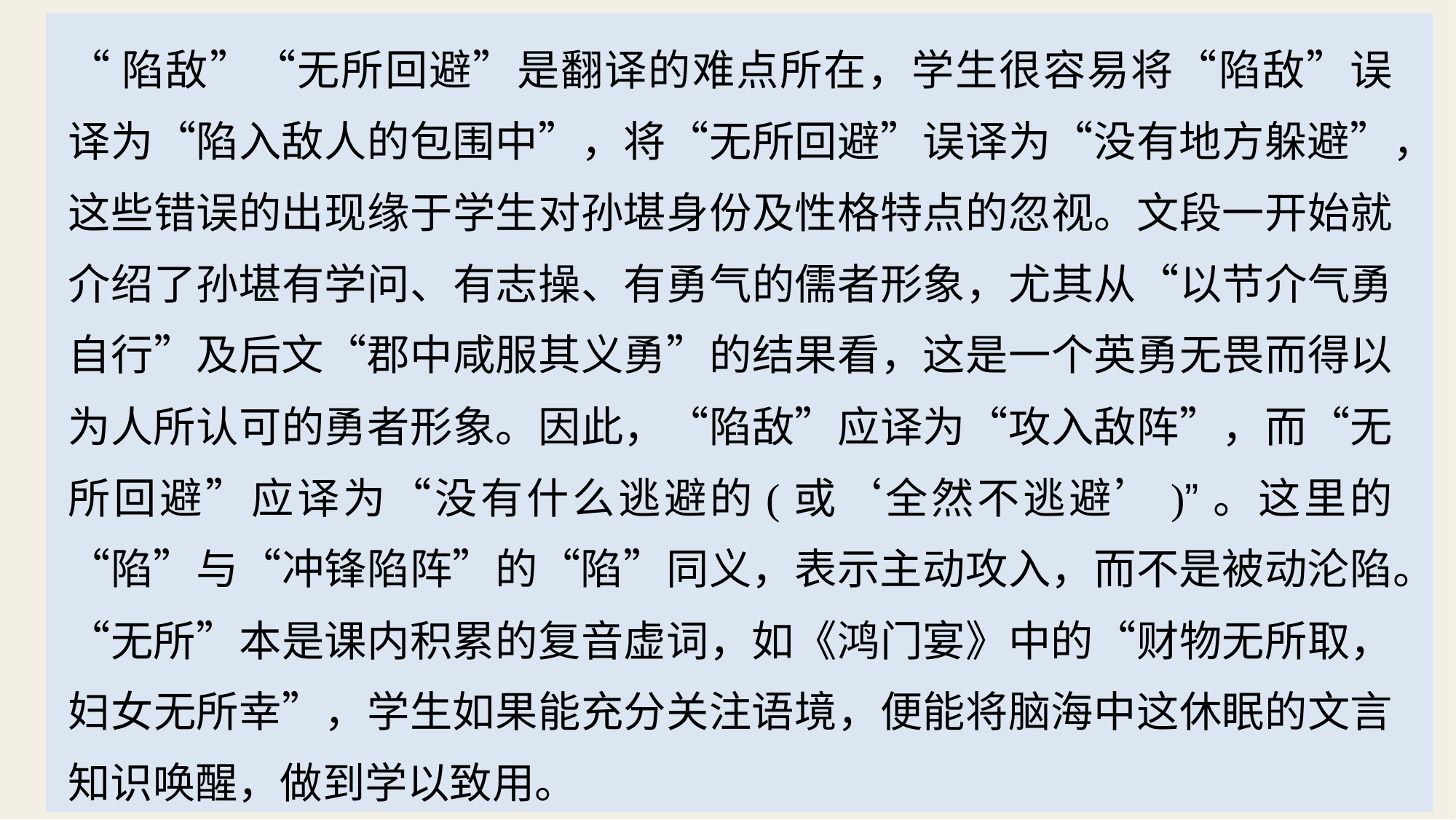

“陷敌”“无所回避”是翻译的难点所在，学生很容易将“陷敌”误译为“陷入敌人的包围中”，将“无所回避”误译为“没有地方躲避”，这些错误的出现缘于学生对孙堪身份及性格特点的忽视。文段一开始就介绍了孙堪有学问、有志操、有勇气的儒者形象，尤其从“以节介气勇自行”及后文“郡中咸服其义勇”的结果看，这是一个英勇无畏而得以为人所认可的勇者形象。因此，“陷敌”应译为“攻入敌阵”，而“无所回避”应译为“没有什么逃避的(或‘全然不逃避’)”。这里的“陷”与“冲锋陷阵”的“陷”同义，表示主动攻入，而不是被动沦陷。“无所”本是课内积累的复音虚词，如《鸿门宴》中的“财物无所取，妇女无所幸”，学生如果能充分关注语境，便能将脑海中这休眠的文言知识唤醒，做到学以致用。